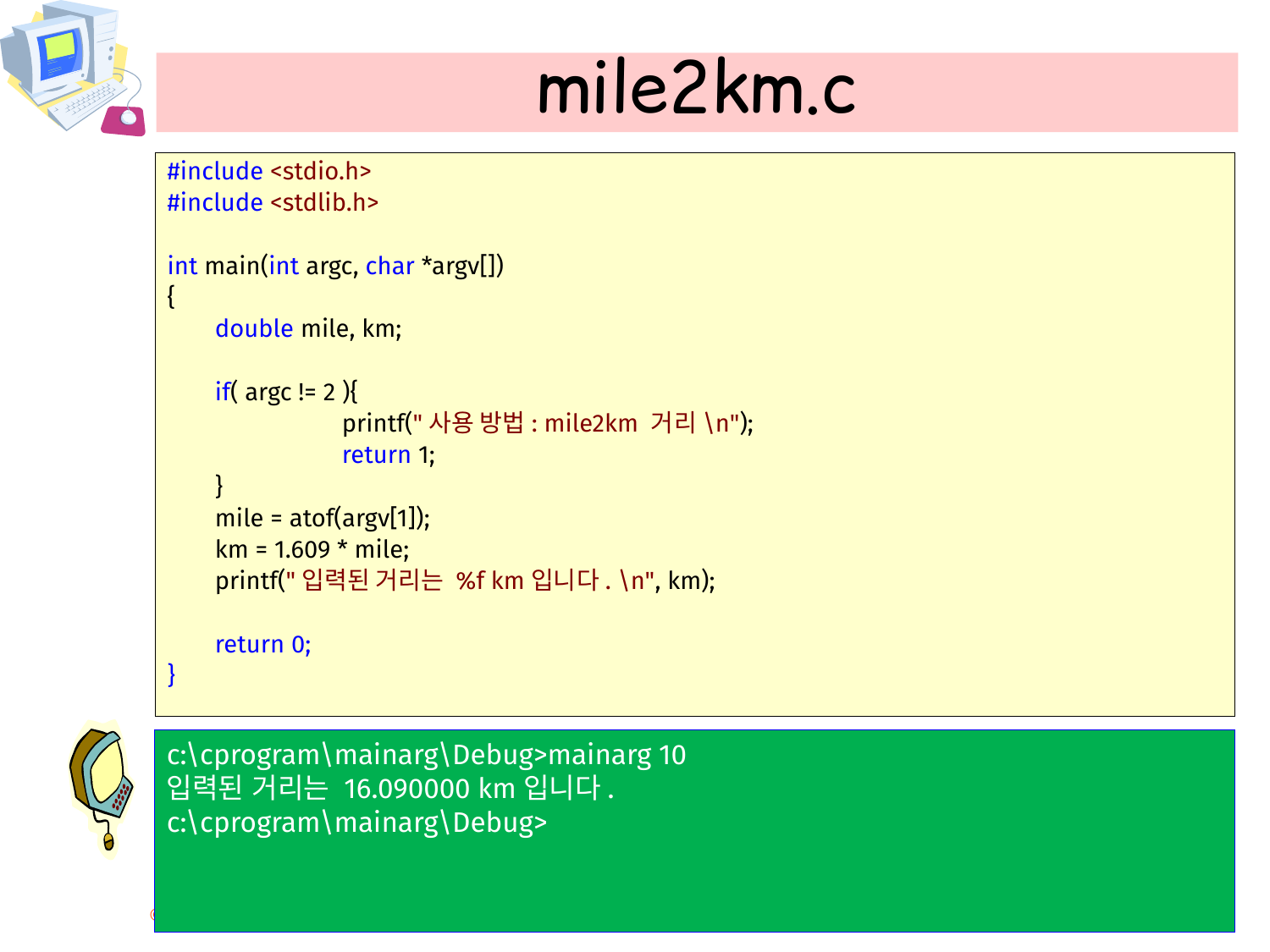

# mile2km.c
#include <stdio.h>
#include <stdlib.h>

int main(int argc, char *argv[])
{
	double mile, km;

	if( argc != 2 ){
		printf("사용 방법: mile2km 거리\n");
		return 1;
	}
	mile = atof(argv[1]);
	km = 1.609 * mile;
	printf("입력된 거리는 %f km입니다. \n", km);

	return 0;
}

c:\cprogram\mainarg\Debug>mainarg 10
입력된 거리는 16.090000 km입니다.
c:\cprogram\mainarg\Debug>